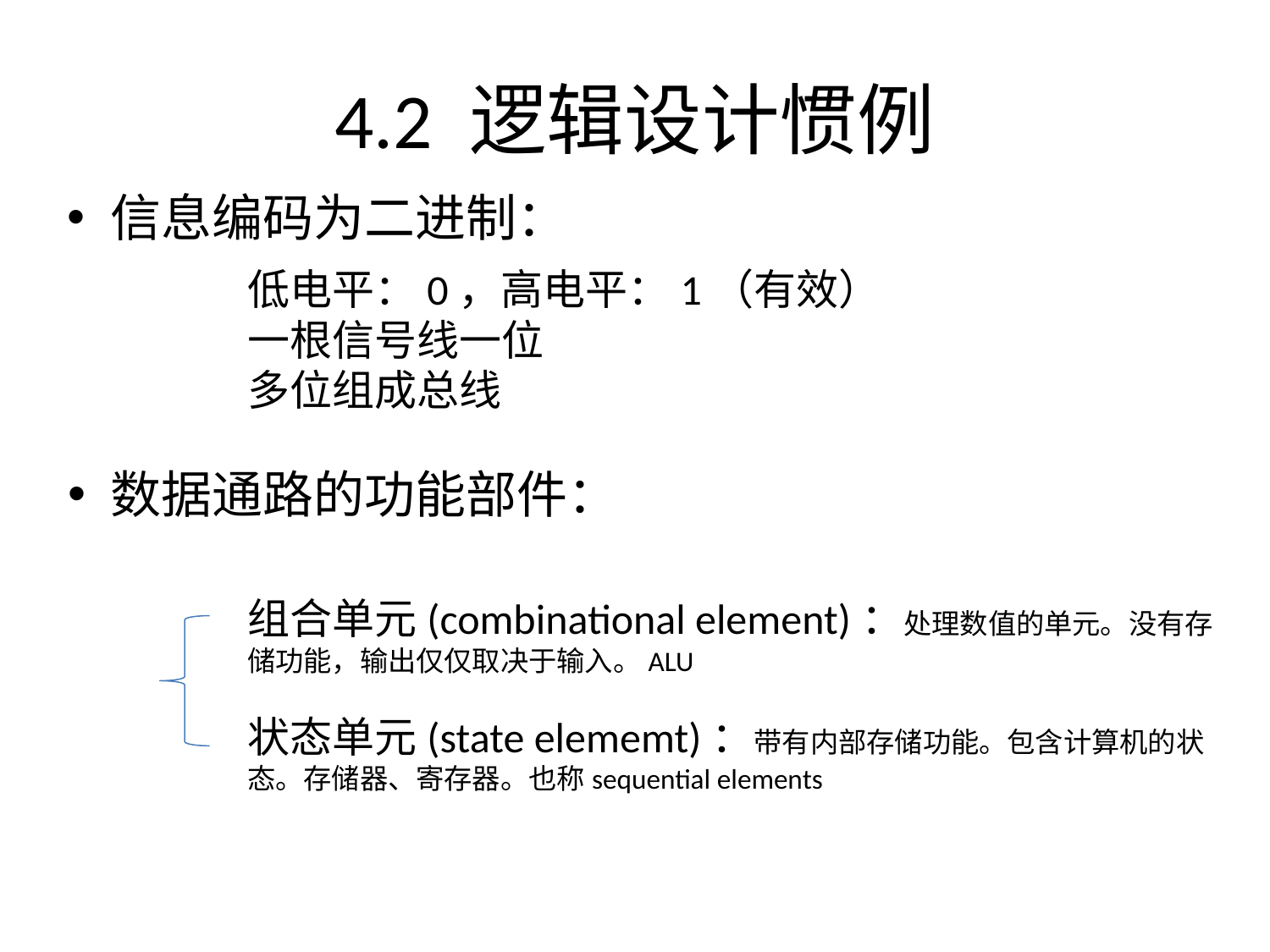

# 4.2 逻辑设计惯例
信息编码为二进制：
低电平：0，高电平：1（有效）
一根信号线一位
多位组成总线
数据通路的功能部件：
组合单元(combinational element)：处理数值的单元。没有存储功能，输出仅仅取决于输入。ALU

状态单元(state elememt)：带有内部存储功能。包含计算机的状态。存储器、寄存器。也称sequential elements